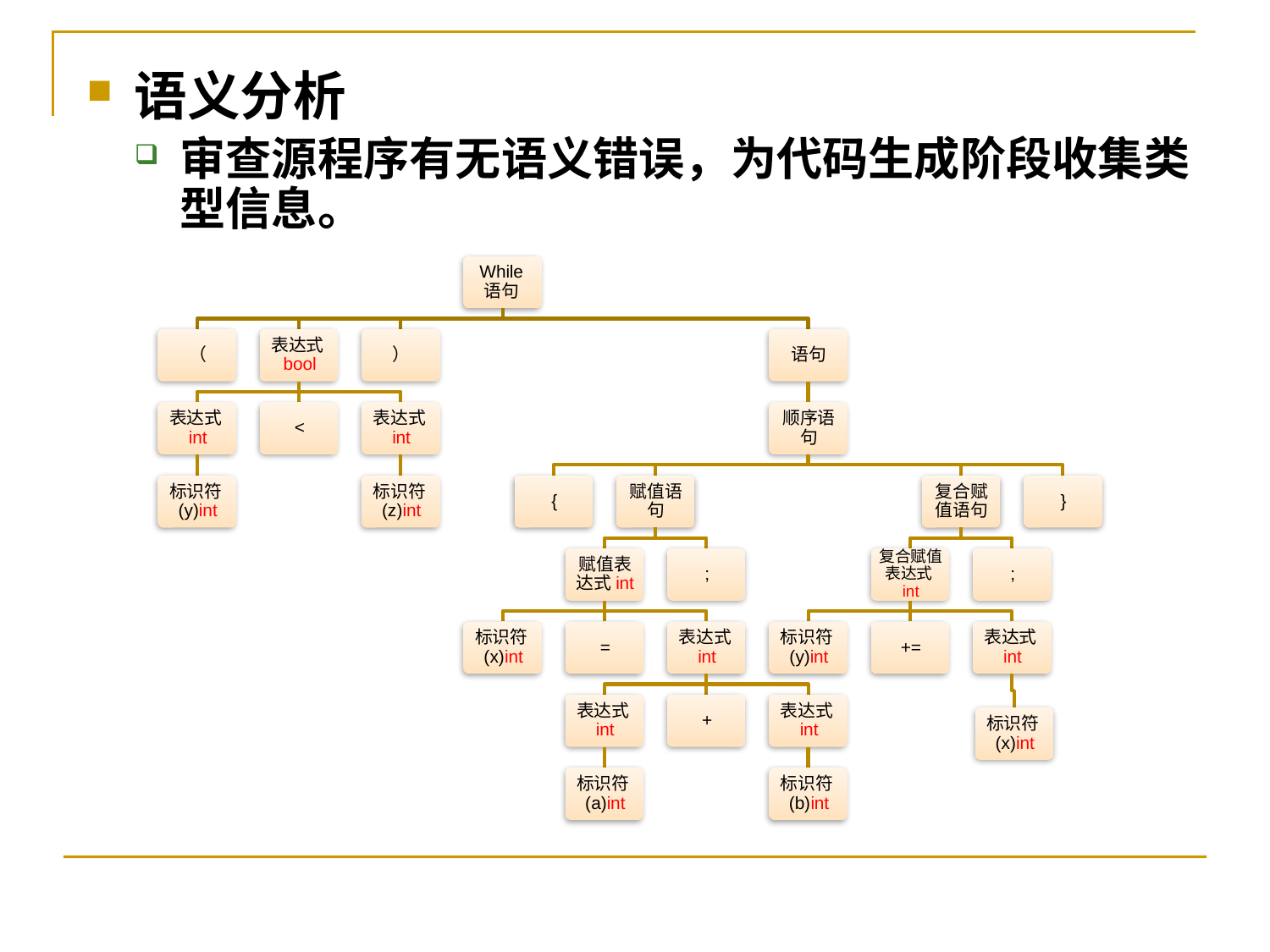

语义分析
审查源程序有无语义错误，为代码生成阶段收集类型信息。
While语句
（
表达式bool
表达式int
标识符(y)int
<
表达式int
标识符(z)int
）
语句
顺序语句
{
赋值语句
赋值表达式int
标识符(x)int
=
表达式int
表达式int
标识符(a)int
+
表达式int
标识符(b)int
;
复合赋值语句
复合赋值表达式int
标识符(y)int
+=
表达式int
标识符(x)int
;
}